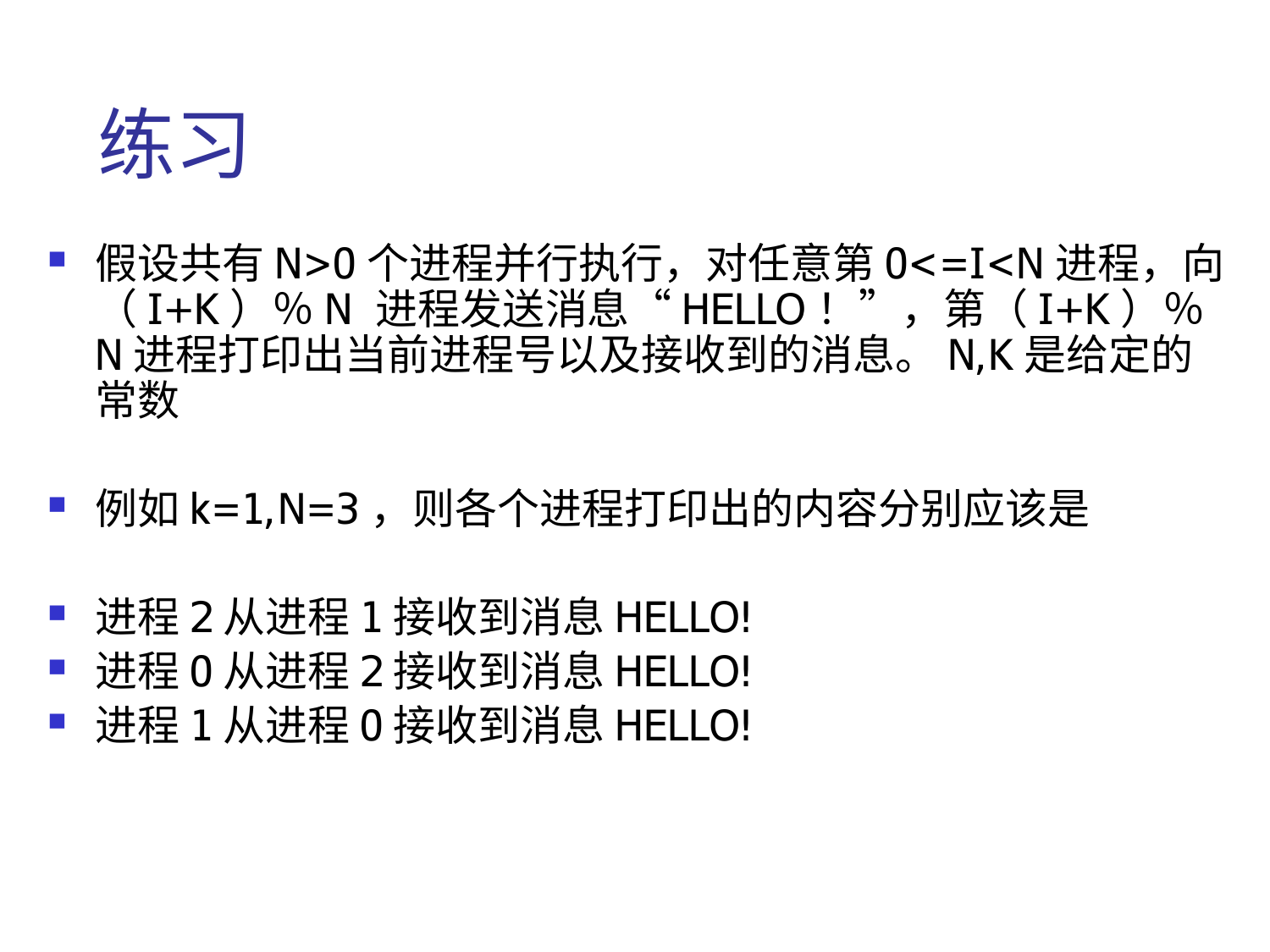

# 练习
假设共有N>0个进程并行执行，对任意第0<=I<N进程，向（I+K）％N 进程发送消息“HELLO！”，第（I+K）％N进程打印出当前进程号以及接收到的消息。N,K是给定的常数

例如k=1,N=3，则各个进程打印出的内容分别应该是

进程2从进程1接收到消息HELLO!
进程0从进程2接收到消息HELLO!
进程1从进程0接收到消息HELLO!